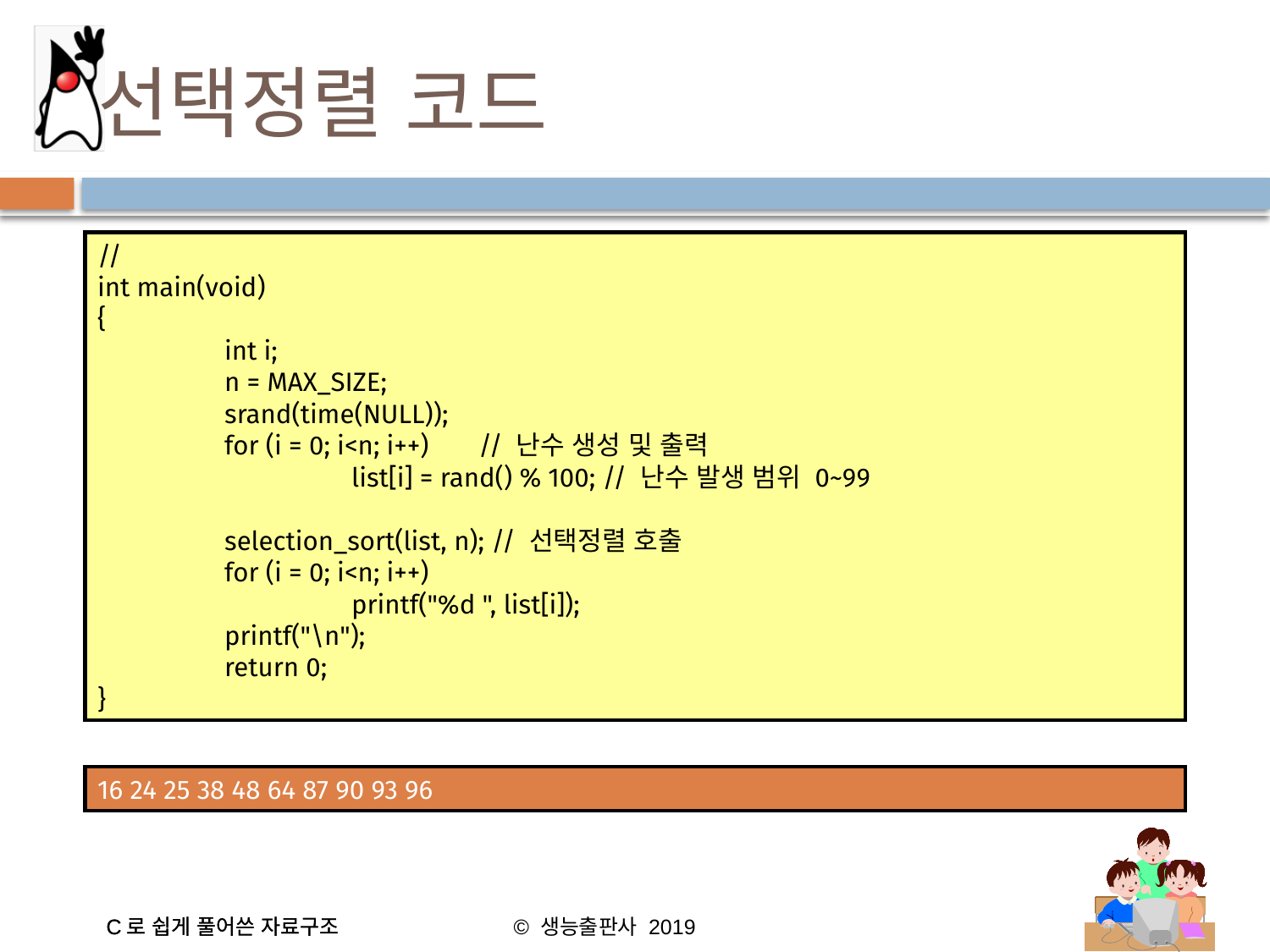

# 선택정렬 코드
//
int main(void)
{
	int i;
	n = MAX_SIZE;
	srand(time(NULL));
	for (i = 0; i<n; i++)      	// 난수 생성 및 출력
		list[i] = rand() % 100; // 난수 발생 범위 0~99

	selection_sort(list, n); // 선택정렬 호출
	for (i = 0; i<n; i++)
		printf("%d ", list[i]);
	printf("\n");
	return 0;
}
16 24 25 38 48 64 87 90 93 96